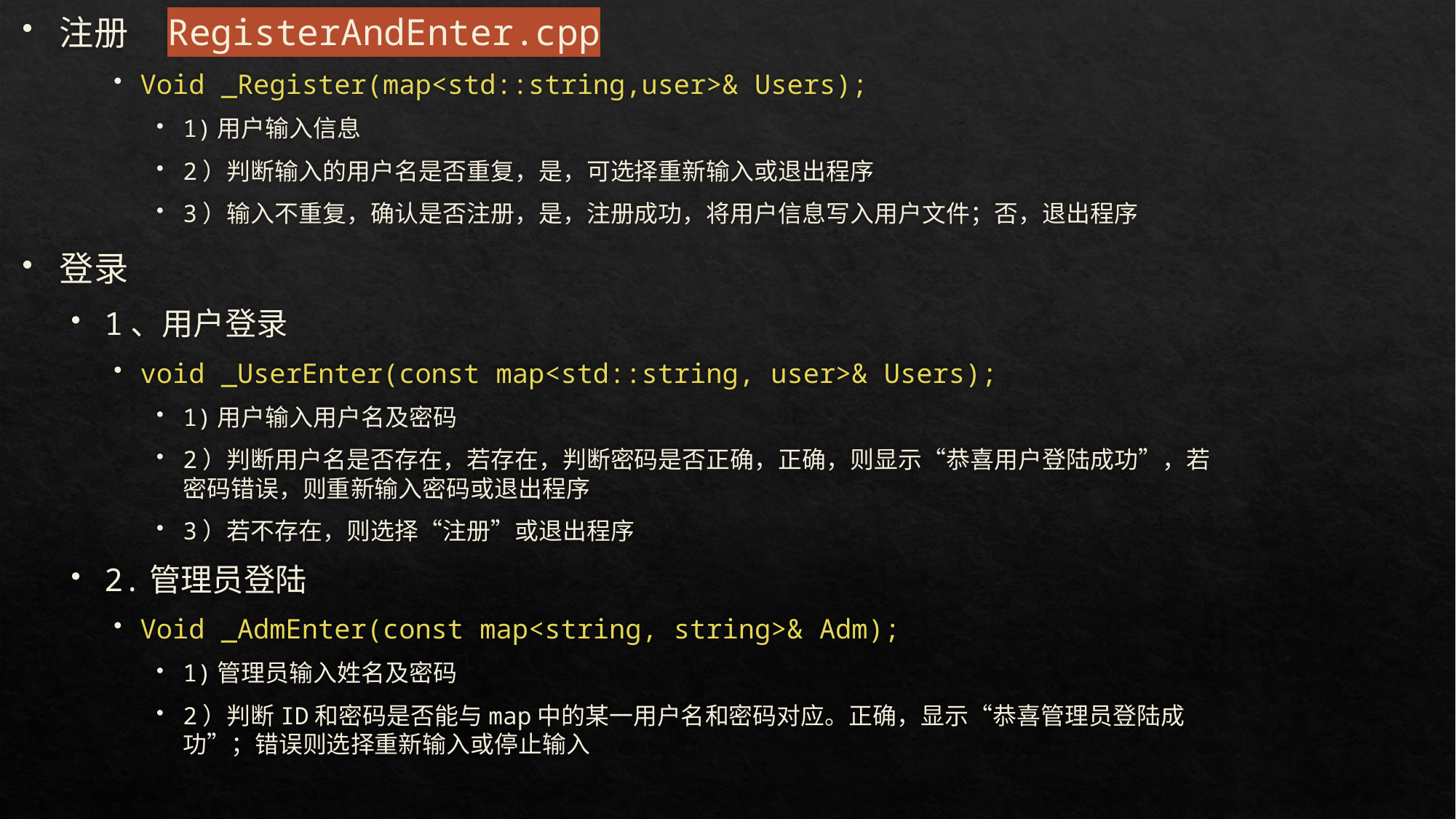

注册													RegisterAndEnter.cpp
Void _Register(map<std::string,user>& Users);
1)用户输入信息
2）判断输入的用户名是否重复，是，可选择重新输入或退出程序
3）输入不重复，确认是否注册，是，注册成功，将用户信息写入用户文件；否，退出程序
登录
1、用户登录
void _UserEnter(const map<std::string, user>& Users);
1)用户输入用户名及密码
2）判断用户名是否存在，若存在，判断密码是否正确，正确，则显示“恭喜用户登陆成功”，若密码错误，则重新输入密码或退出程序
3）若不存在，则选择“注册”或退出程序
2.管理员登陆
Void _AdmEnter(const map<string, string>& Adm);
1)管理员输入姓名及密码
2）判断ID和密码是否能与map中的某一用户名和密码对应。正确，显示“恭喜管理员登陆成功”；错误则选择重新输入或停止输入